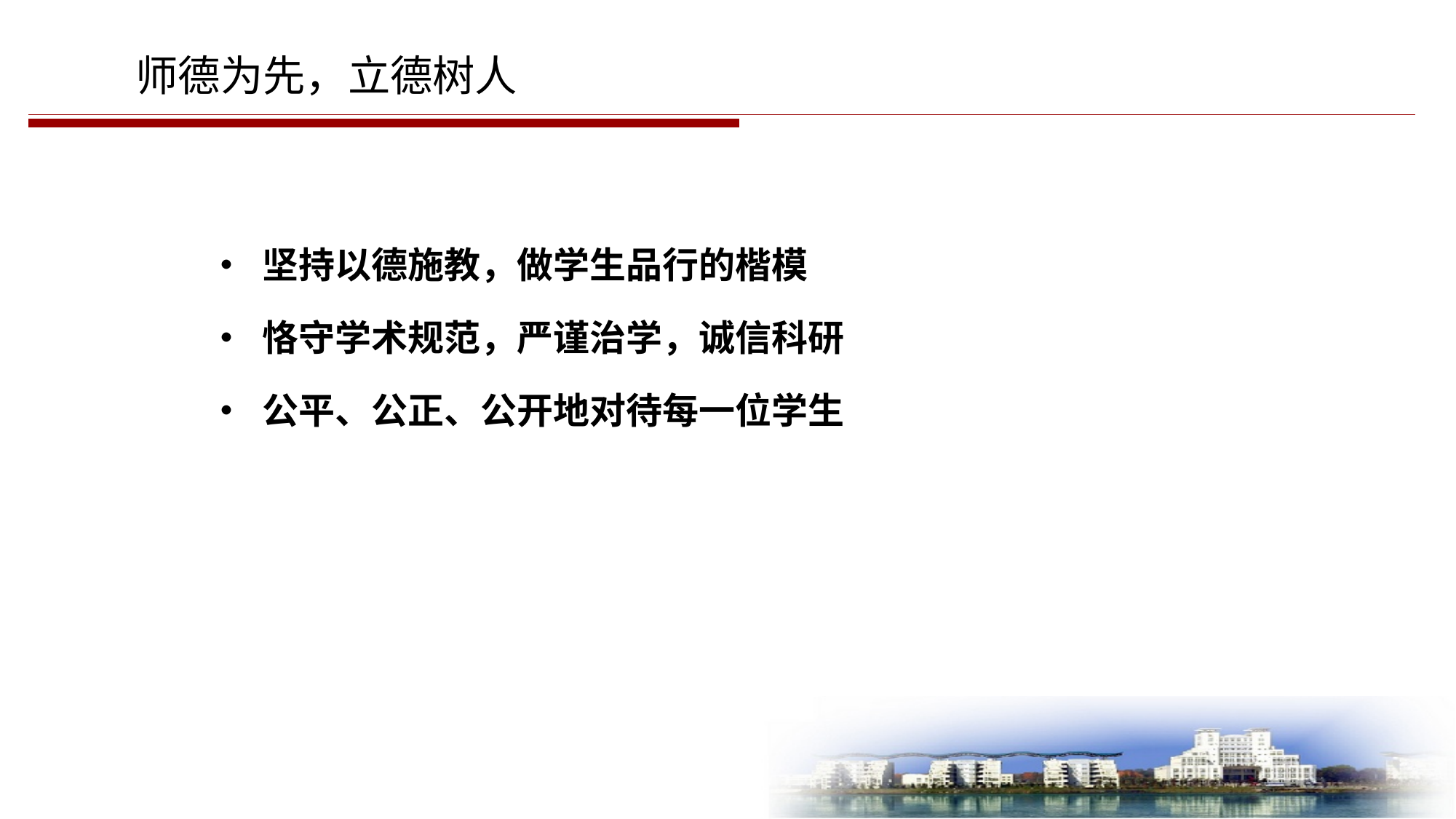

师德为先，立德树人
• 坚持以德施教，做学生品行的楷模
• 恪守学术规范，严谨治学，诚信科研
• 公平、公正、公开地对待每一位学生